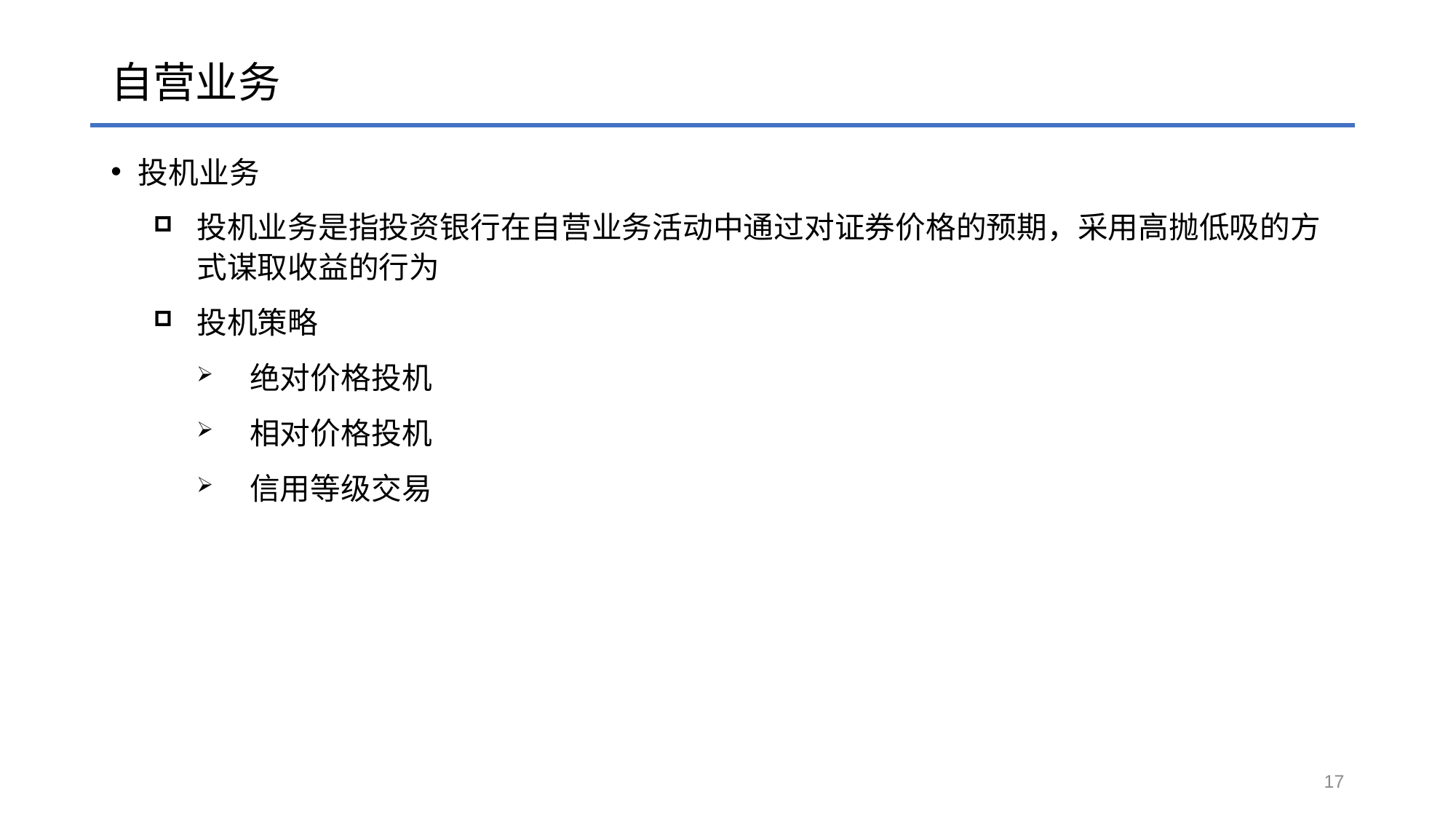

# 自营业务
投机业务
投机业务是指投资银行在自营业务活动中通过对证券价格的预期，采用高抛低吸的方式谋取收益的行为
投机策略
绝对价格投机
相对价格投机
信用等级交易
17